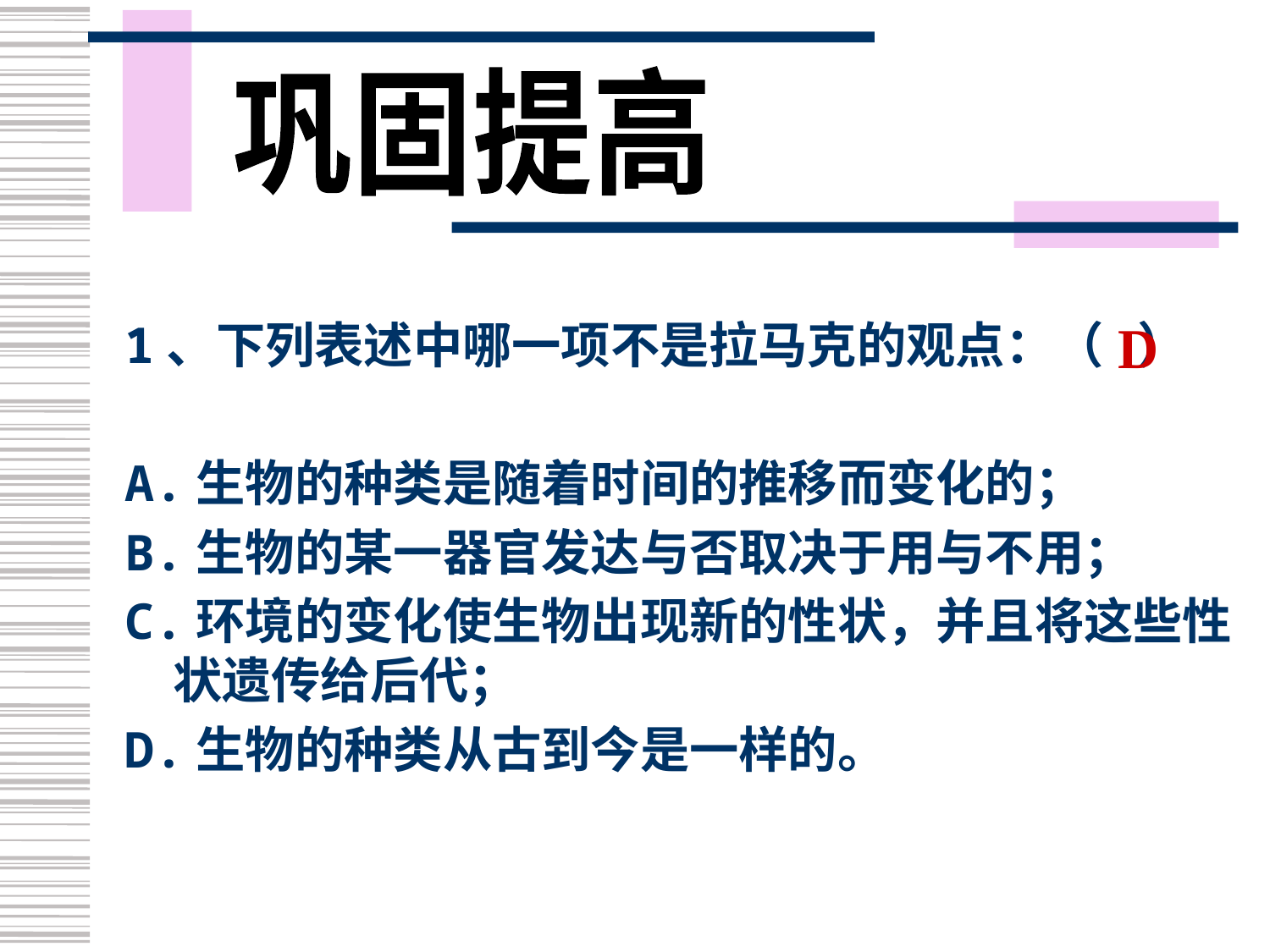

巩固提高
D
1、下列表述中哪一项不是拉马克的观点：（   ）

A.生物的种类是随着时间的推移而变化的；
B.生物的某一器官发达与否取决于用与不用；
C.环境的变化使生物出现新的性状，并且将这些性状遗传给后代；
D.生物的种类从古到今是一样的。